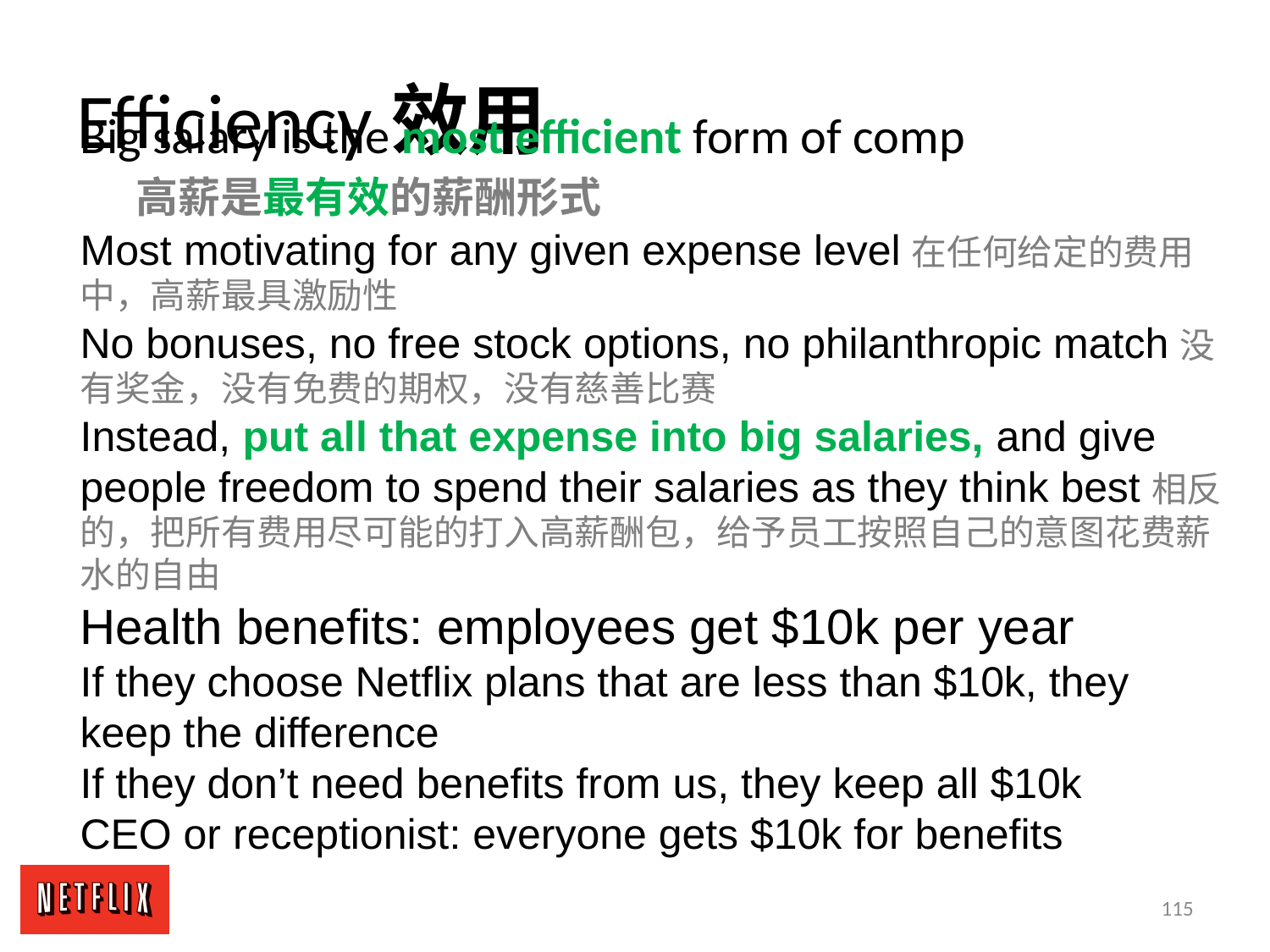

Efficiency效用
Big salary is the most efficient form of comp
    高薪是最有效的薪酬形式
Most motivating for any given expense level在任何给定的费用中，高薪最具激励性
No bonuses, no free stock options, no philanthropic match没有奖金，没有免费的期权，没有慈善比赛
Instead, put all that expense into big salaries, and give people freedom to spend their salaries as they think best相反的，把所有费用尽可能的打入高薪酬包，给予员工按照自己的意图花费薪水的自由
Health benefits: employees get $10k per year
If they choose Netflix plans that are less than $10k, they keep the difference
If they don’t need benefits from us, they keep all $10k
CEO or receptionist: everyone gets $10k for benefits
115